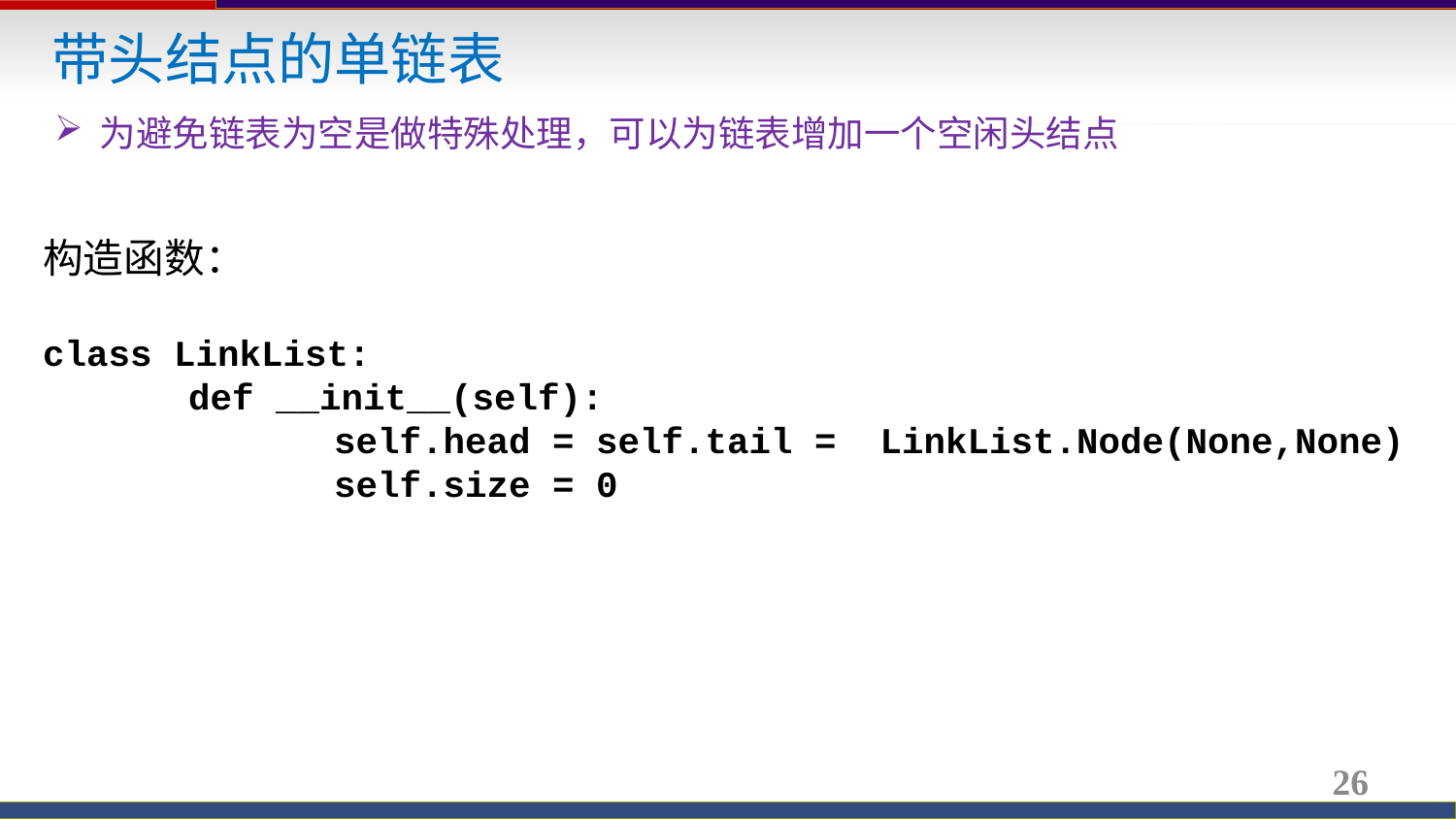

带头结点的单链表
为避免链表为空是做特殊处理，可以为链表增加一个空闲头结点
构造函数：

class LinkList:
	def __init__(self):
		self.head = self.tail =  LinkList.Node(None,None)
		self.size = 0